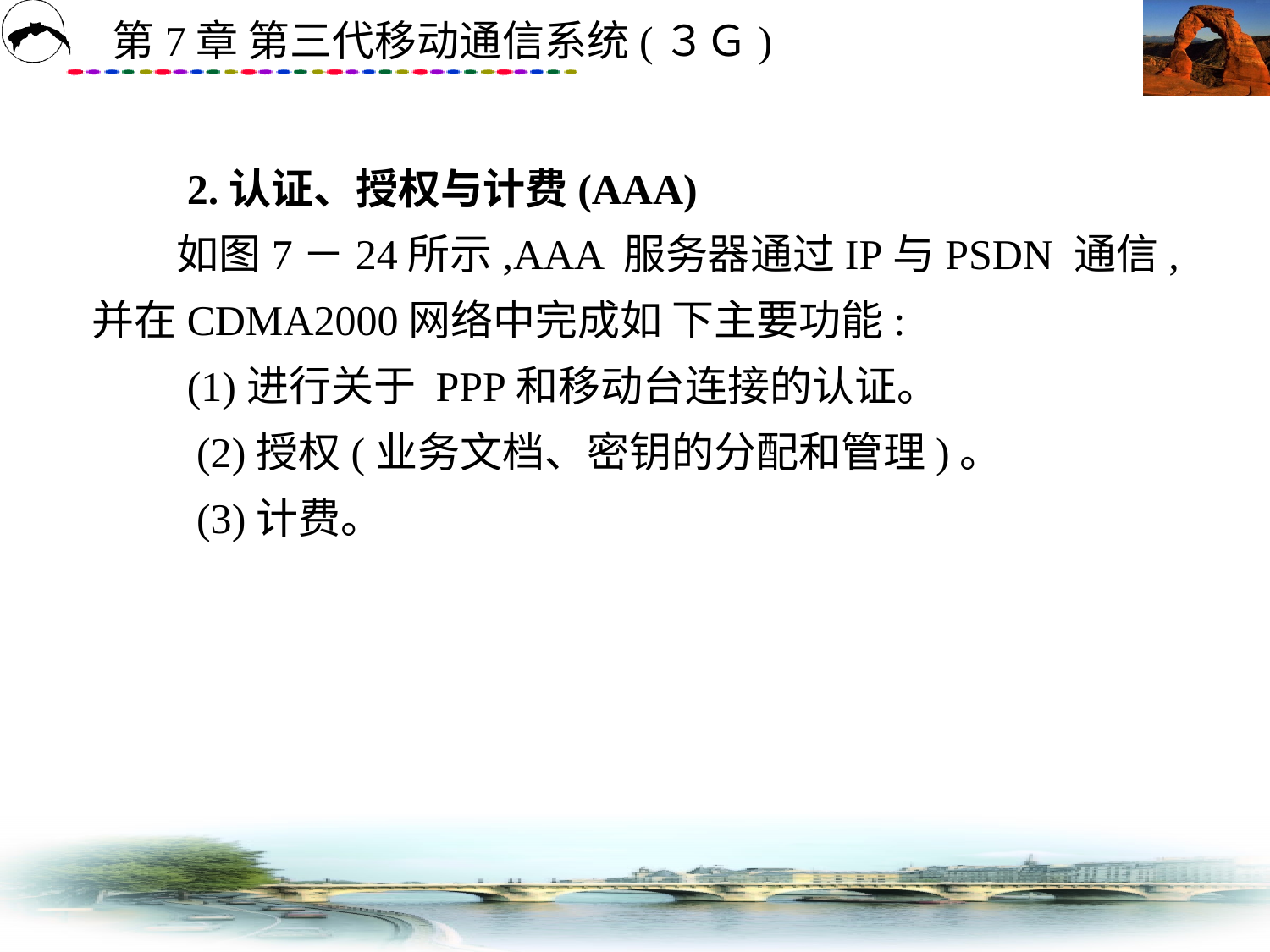

# 2.认证、授权与计费(AAA) 　　如图7－24所示,AAA 服务器通过IP与PSDN 通信,并在CDMA2000网络中完成如 下主要功能: 　　(1)进行关于 PPP和移动台连接的认证。 　　 (2)授权(业务文档、密钥的分配和管理)。 　　 (3)计费。